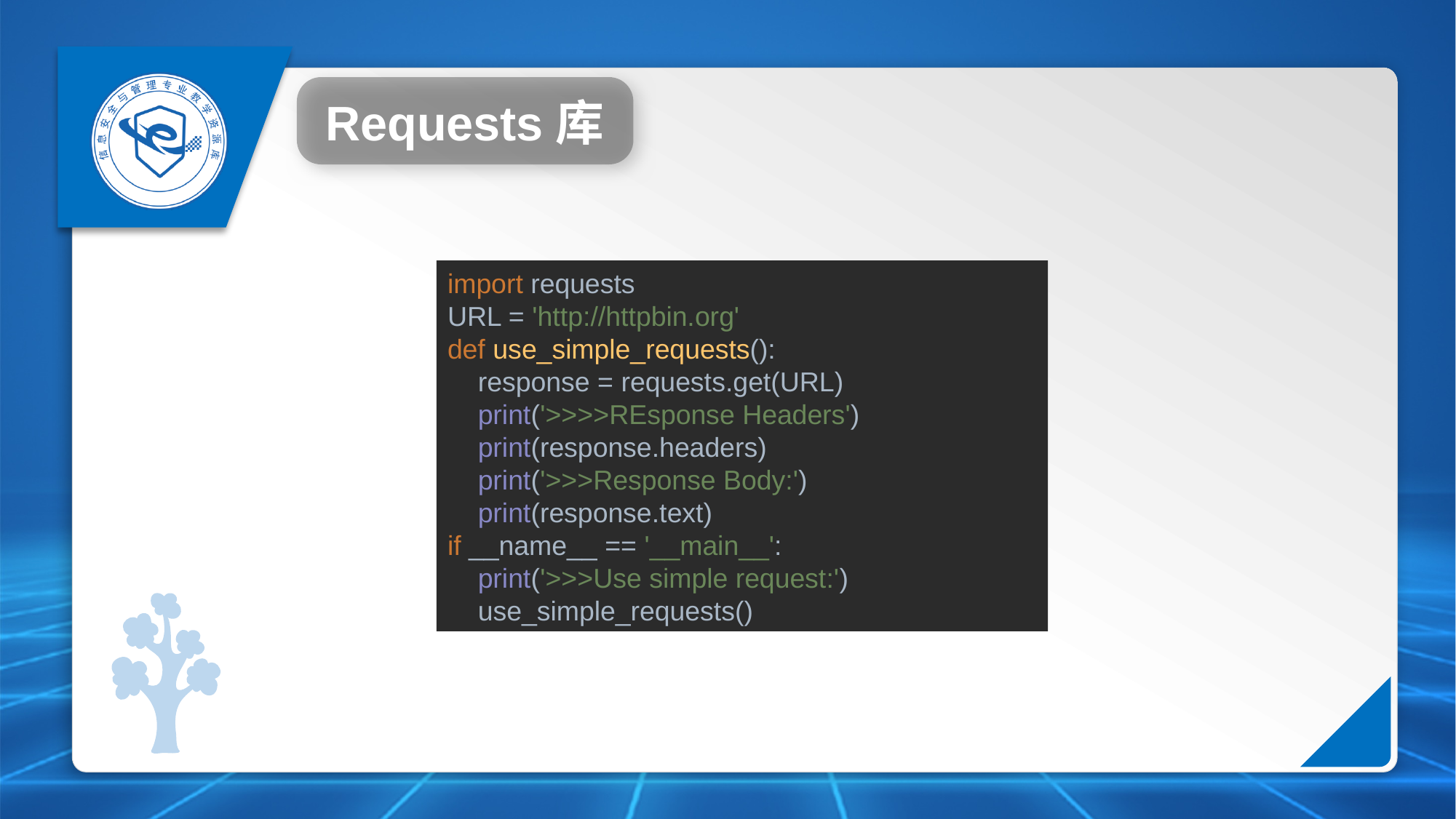

Requests库
import requests
URL = 'http://httpbin.org'
def use_simple_requests():
    response = requests.get(URL)
    print('>>>>REsponse Headers')
    print(response.headers)
    print('>>>Response Body:')
    print(response.text)
if __name__ == '__main__':
    print('>>>Use simple request:')
    use_simple_requests()